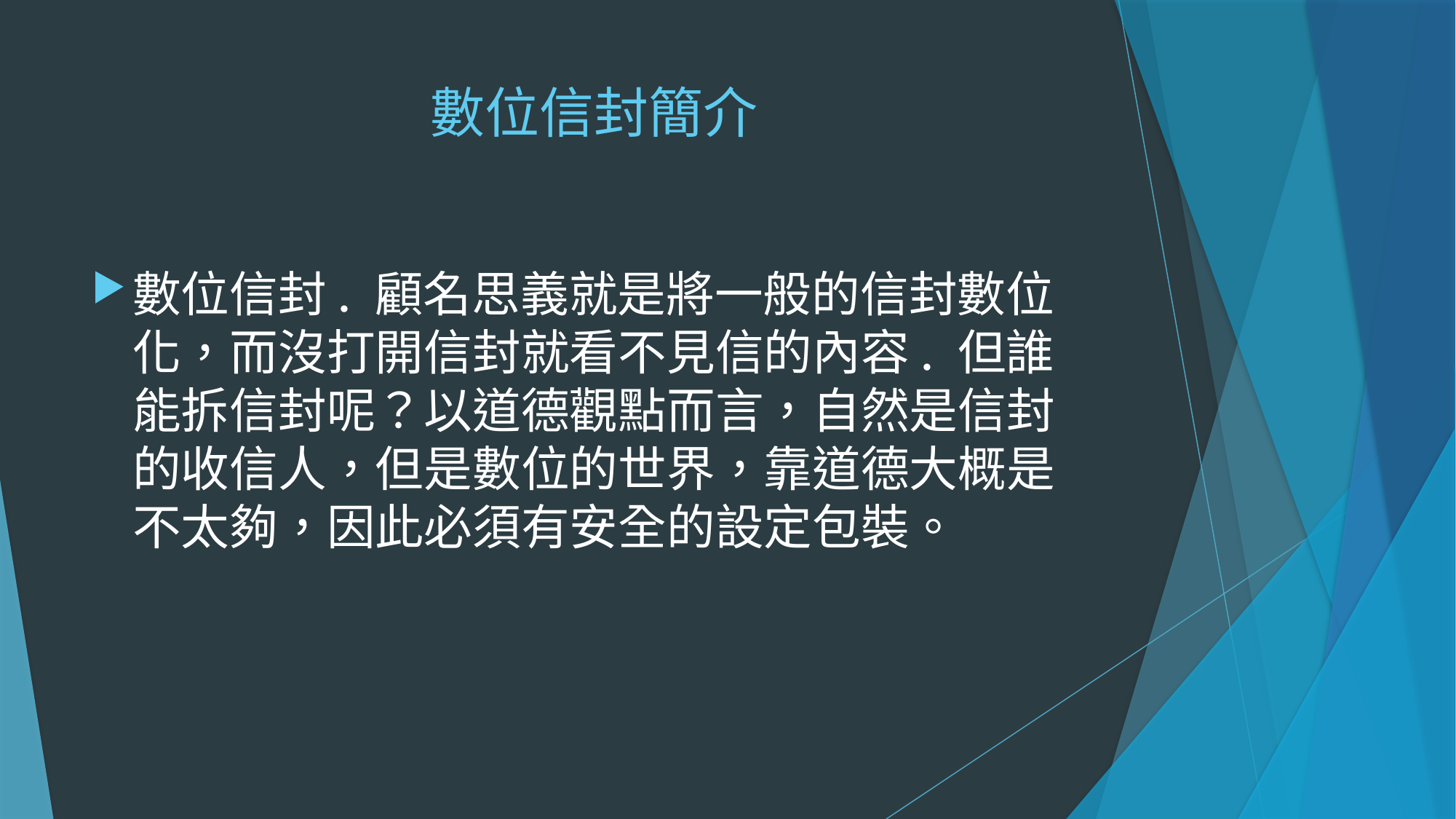

# 數位信封簡介
數位信封. 顧名思義就是將一般的信封數位化，而沒打開信封就看不見信的內容. 但誰能拆信封呢？以道德觀點而言，自然是信封的收信人，但是數位的世界，靠道德大概是不太夠，因此必須有安全的設定包裝。